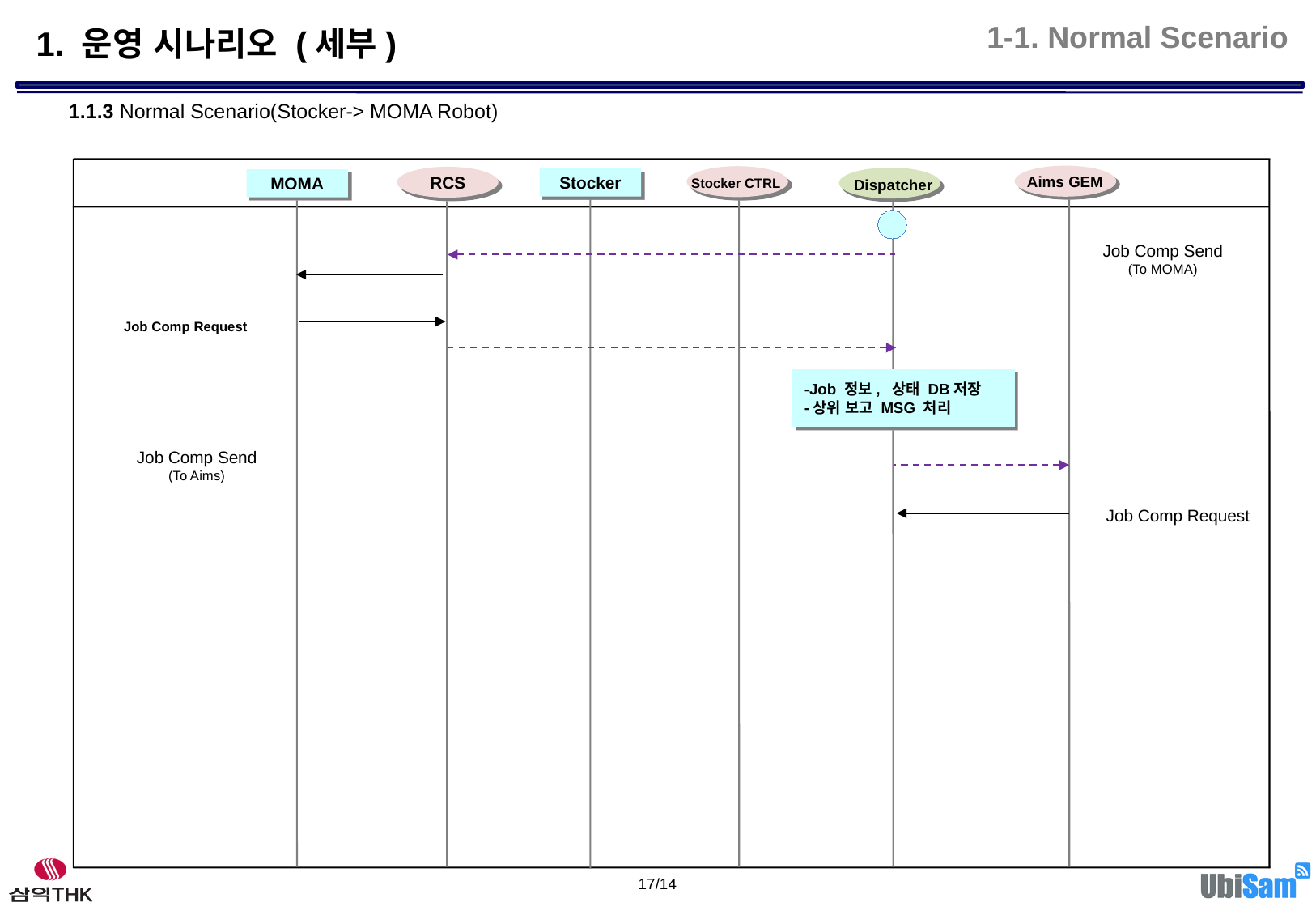

1-1. Normal Scenario
1. 운영 시나리오 (세부)

1.1.3 Normal Scenario(Stocker-> MOMA Robot)

  Aims GEM

Stocker CTRL
RCS

Dispatcher
Stocker
MOMA

Job Comp Send
(To MOMA)
Job Comp Request
-Job 정보,  상태 DB저장
-상위 보고 MSG 처리
Job Comp Send
(To Aims)
Job Comp Request